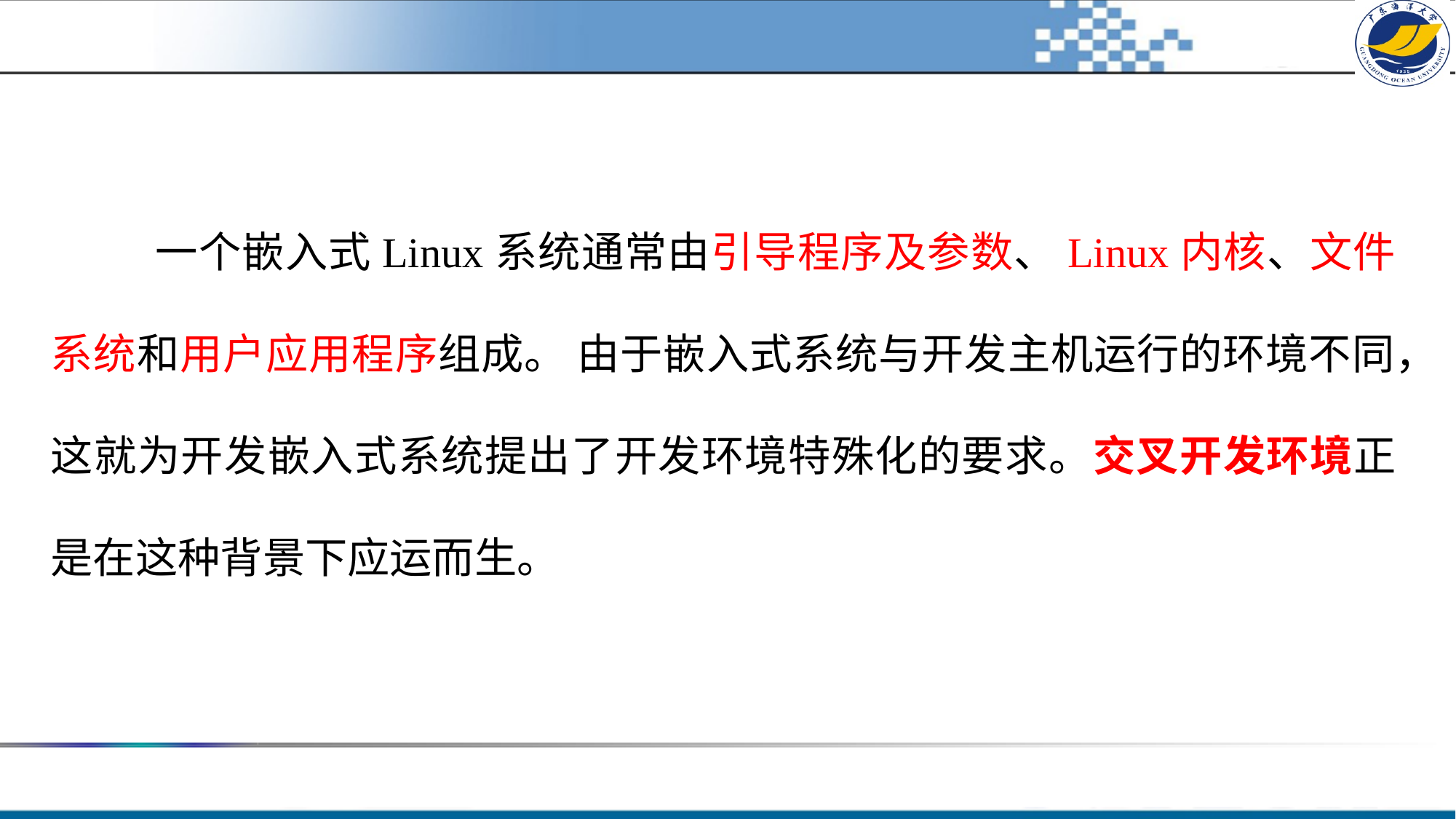

一个嵌入式Linux系统通常由引导程序及参数、Linux内核、文件系统和用户应用程序组成。 由于嵌入式系统与开发主机运行的环境不同，这就为开发嵌入式系统提出了开发环境特殊化的要求。交叉开发环境正是在这种背景下应运而生。